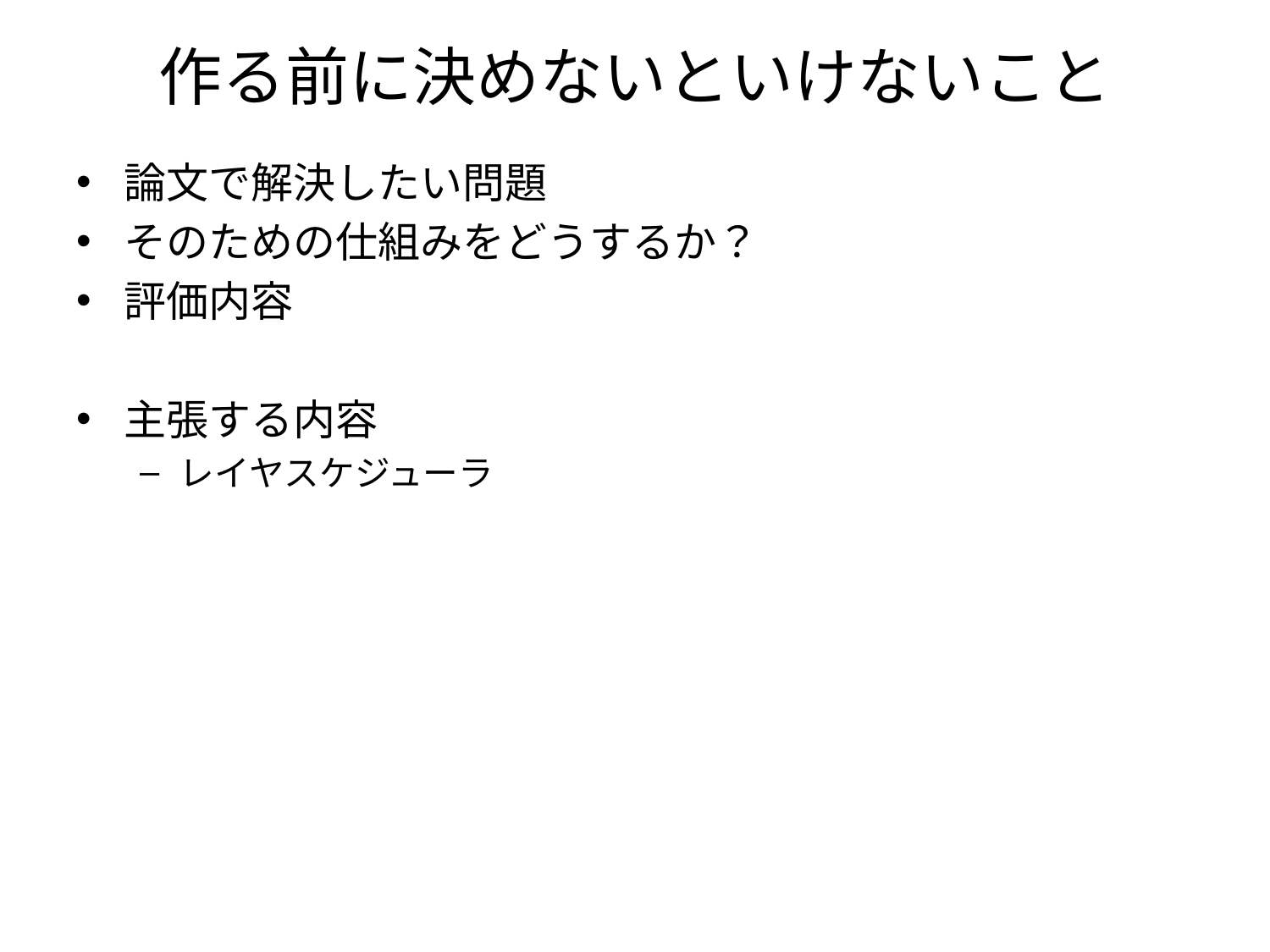

# 作る前に決めないといけないこと
論文で解決したい問題
そのための仕組みをどうするか？
評価内容

主張する内容
レイヤスケジューラ